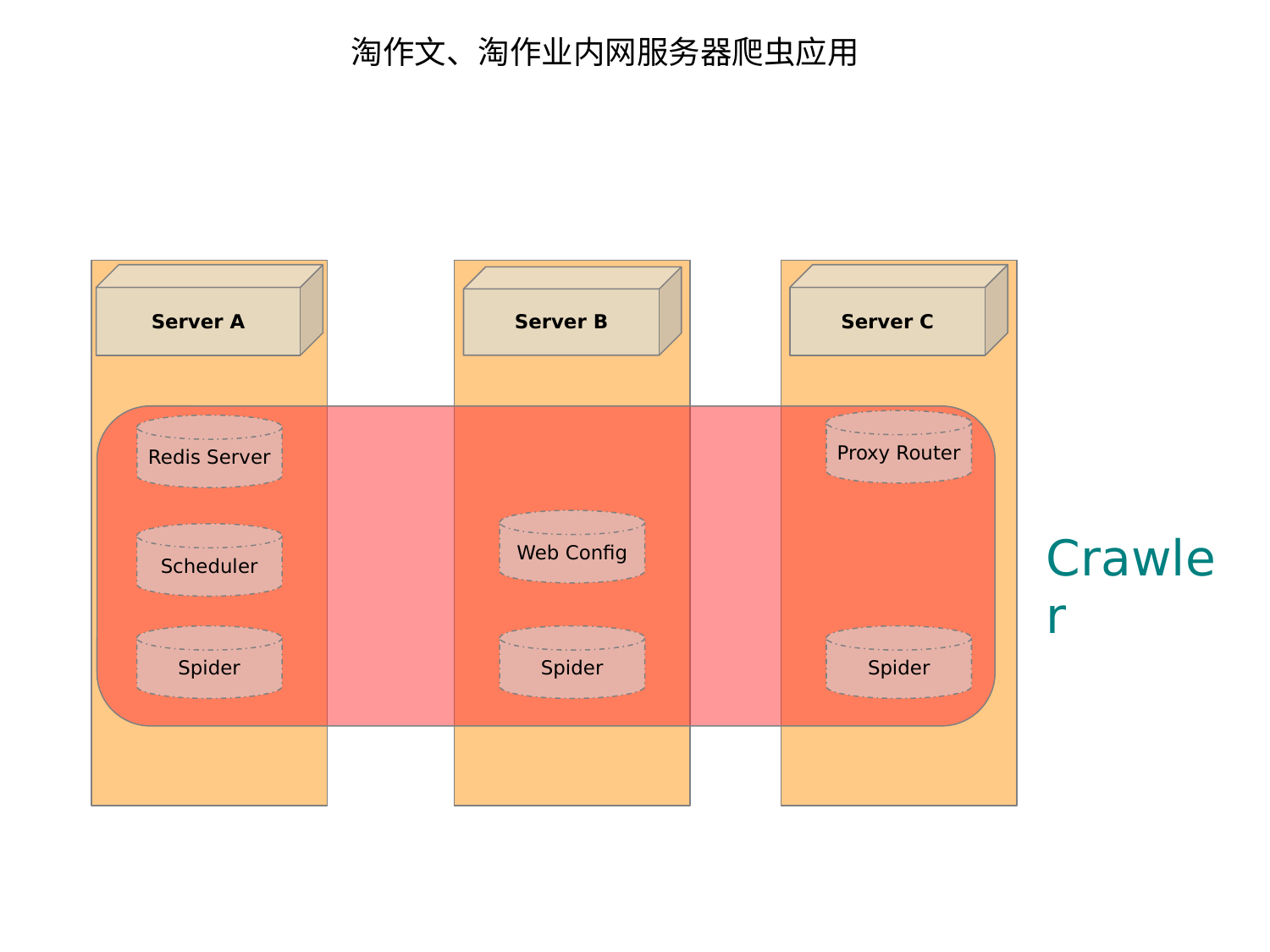

淘作文、淘作业内网服务器爬虫应用

Server A
Server C
Server B

Proxy Router
Redis Server
Web Config
Scheduler
Crawler
Spider
Spider
Spider